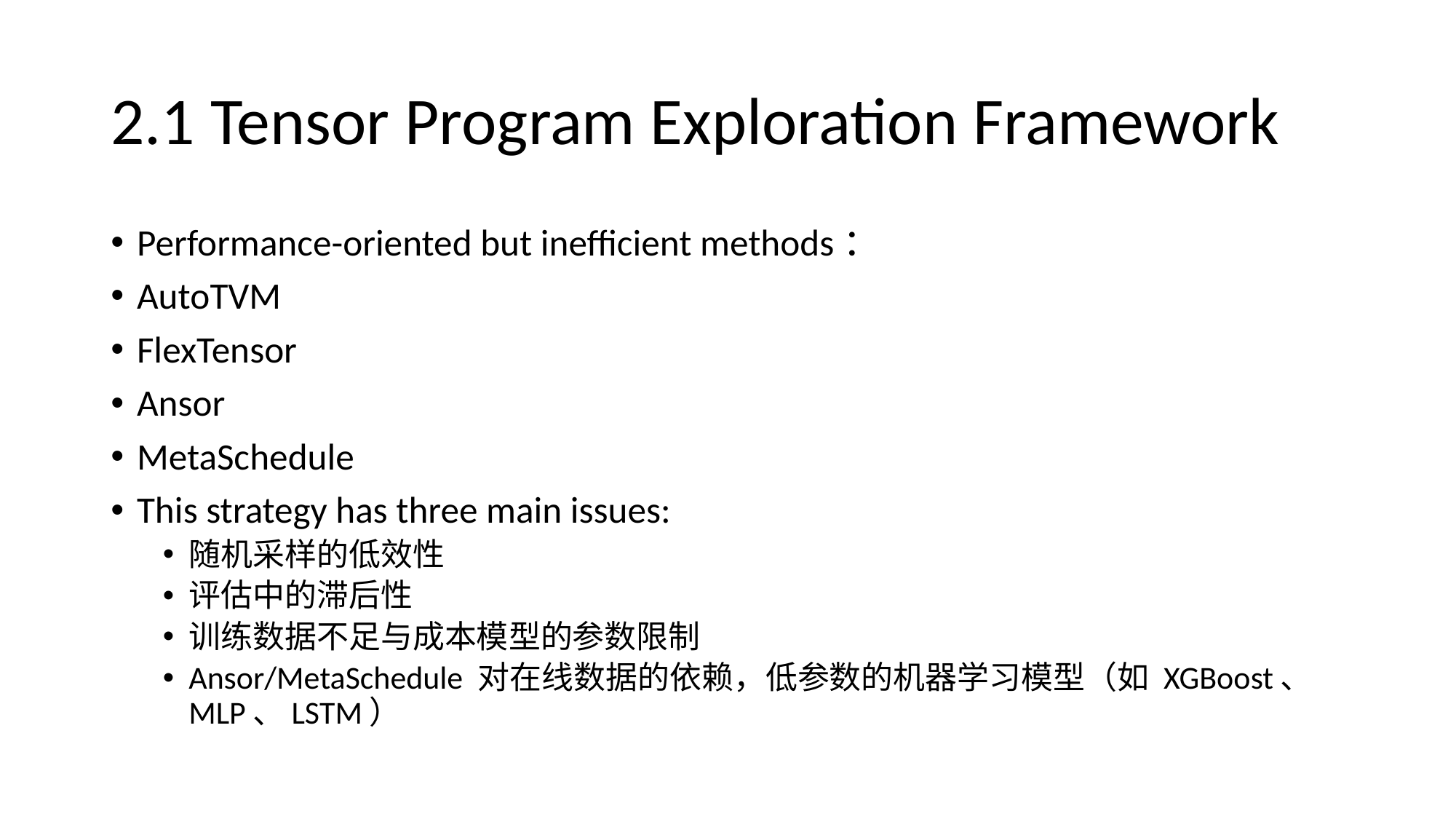

# 2.1 Tensor Program Exploration Framework
Performance-oriented but inefficient methods：
AutoTVM
FlexTensor
Ansor
MetaSchedule
This strategy has three main issues:
随机采样的低效性
评估中的滞后性
训练数据不足与成本模型的参数限制
Ansor/MetaSchedule 对在线数据的依赖，低参数的机器学习模型（如 XGBoost、MLP、LSTM）